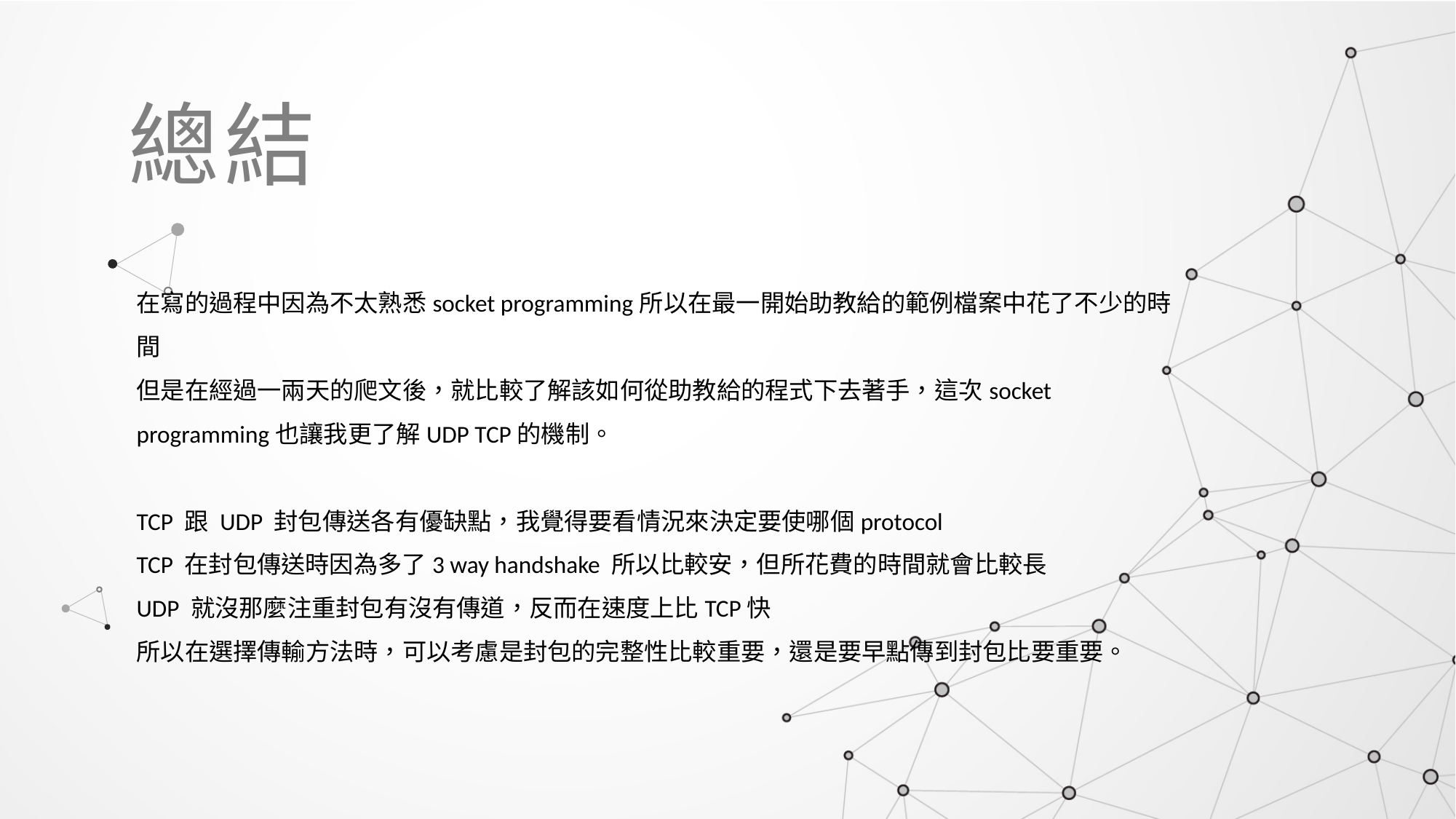

總結

在寫的過程中因為不太熟悉socket programming所以在最一開始助教給的範例檔案中花了不少的時間
但是在經過一兩天的爬文後，就比較了解該如何從助教給的程式下去著手，這次socket programming也讓我更了解UDP TCP的機制。

TCP 跟 UDP 封包傳送各有優缺點，我覺得要看情況來決定要使哪個protocol
TCP 在封包傳送時因為多了3 way handshake 所以比較安，但所花費的時間就會比較長
UDP 就沒那麼注重封包有沒有傳道，反而在速度上比TCP快
所以在選擇傳輸方法時，可以考慮是封包的完整性比較重要，還是要早點傳到封包比要重要。